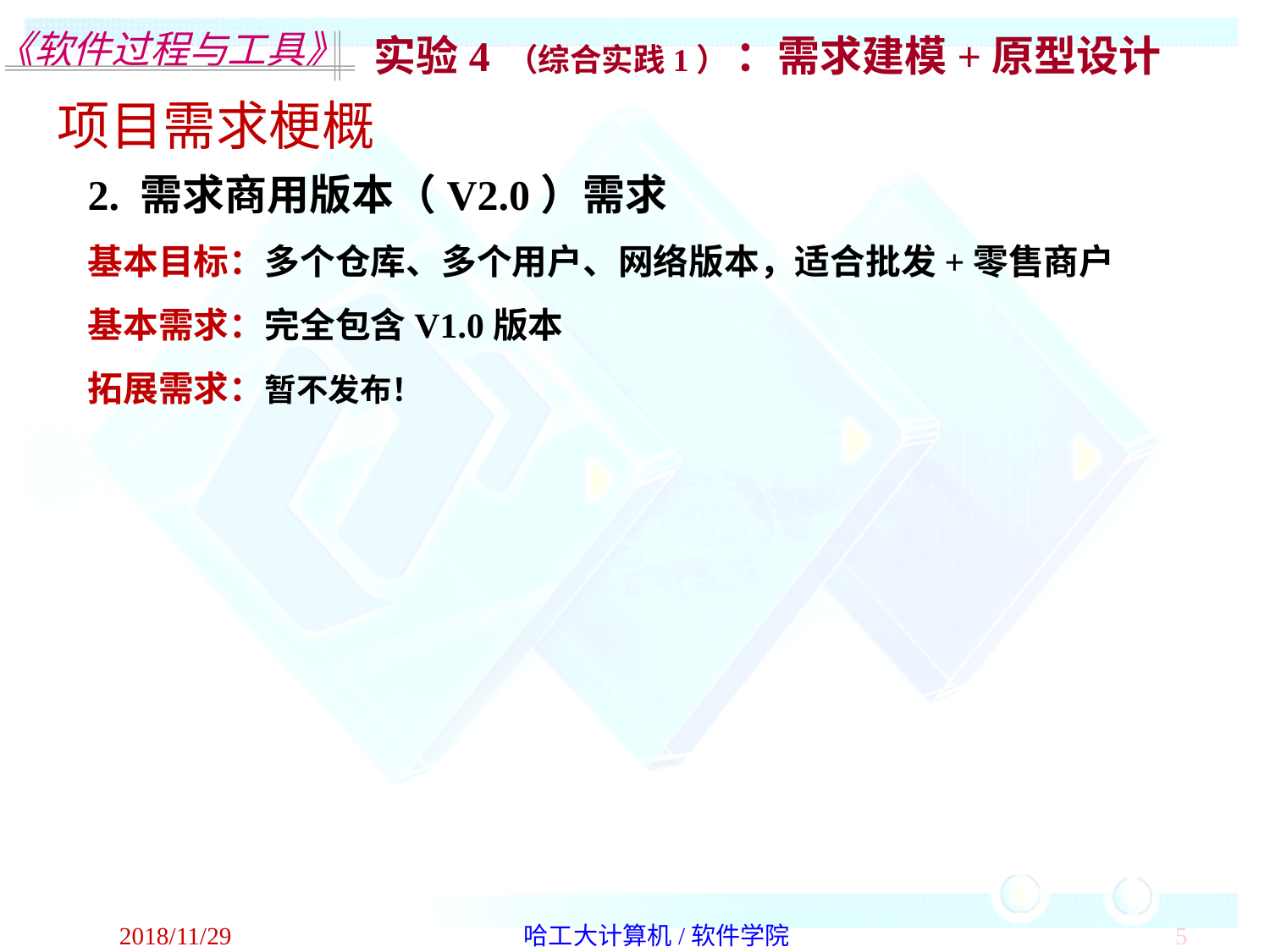

实验4 （综合实践1） ：需求建模+原型设计
项目需求梗概
2. 需求商用版本（V2.0）需求
基本目标：多个仓库、多个用户、网络版本，适合批发+零售商户
基本需求：完全包含V1.0版本
拓展需求：暂不发布！